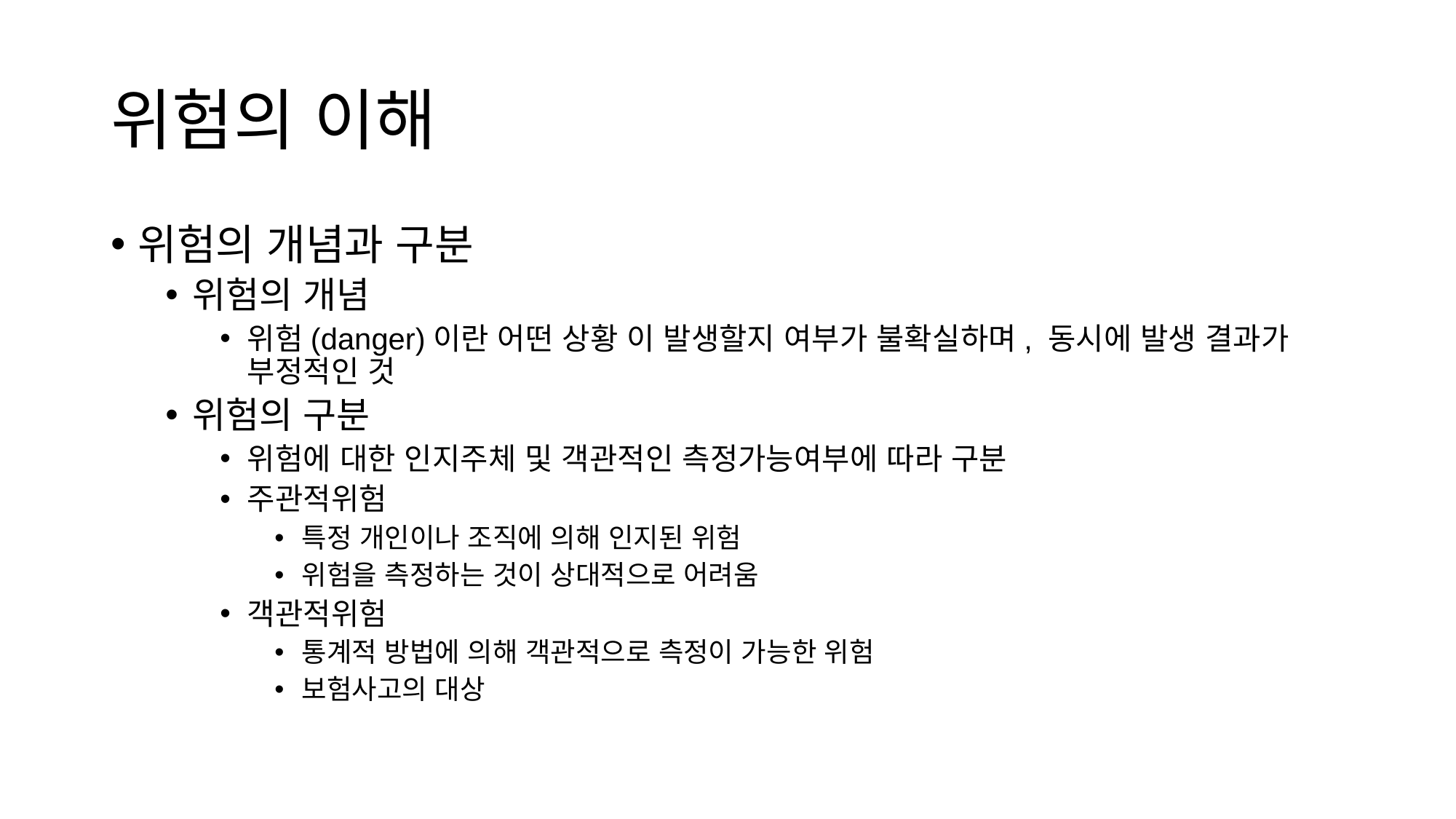

# 위험의 이해
위험의 개념과 구분
위험의 개념
위험(danger)이란 어떤 상황 이 발생할지 여부가 불확실하며, 동시에 발생 결과가 부정적인 것
위험의 구분
위험에 대한 인지주체 및 객관적인 측정가능여부에 따라 구분
주관적위험
특정 개인이나 조직에 의해 인지된 위험
위험을 측정하는 것이 상대적으로 어려움
객관적위험
통계적 방법에 의해 객관적으로 측정이 가능한 위험
보험사고의 대상